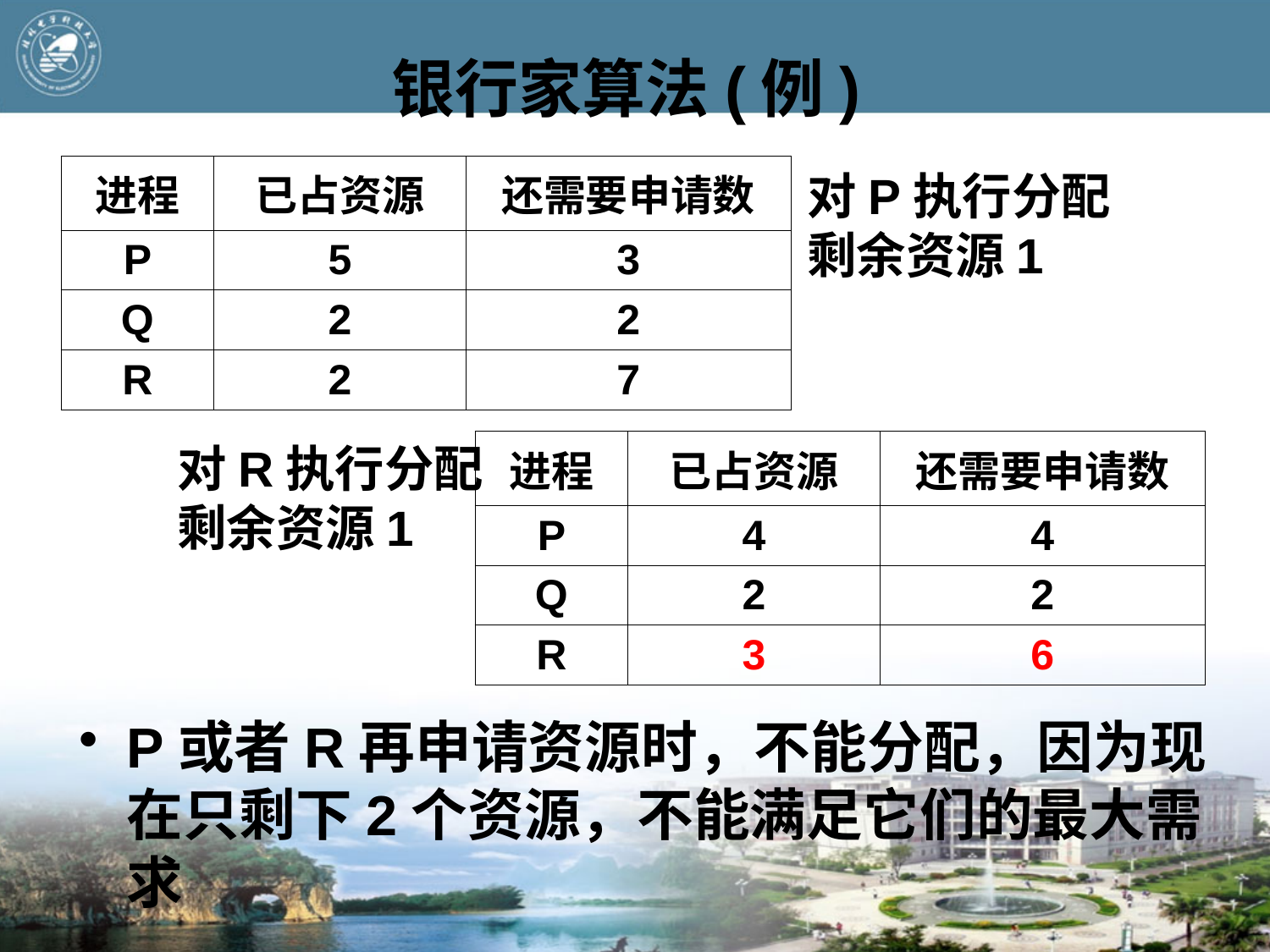

# 银行家算法(例)
| 进程 | 已占资源 | 还需要申请数 |
| --- | --- | --- |
| P | 5 | 3 |
| Q | 2 | 2 |
| R | 2 | 7 |
对P执行分配
剩余资源1
对R执行分配
剩余资源1
| 进程 | 已占资源 | 还需要申请数 |
| --- | --- | --- |
| P | 4 | 4 |
| Q | 2 | 2 |
| R | 3 | 6 |
P或者R再申请资源时，不能分配，因为现在只剩下2个资源，不能满足它们的最大需求